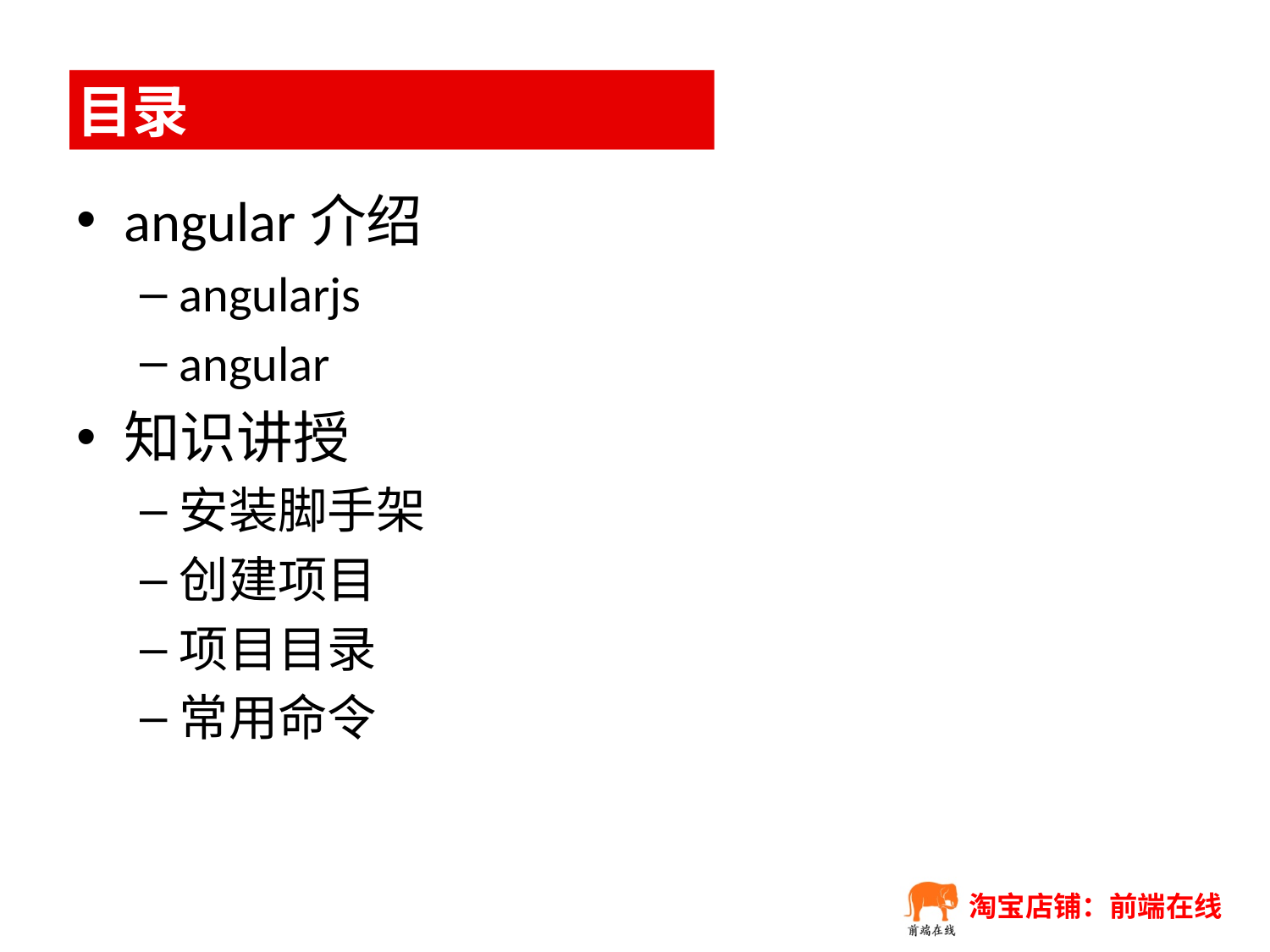

# 目录
angular介绍
angularjs
angular
知识讲授
安装脚手架
创建项目
项目目录
常用命令